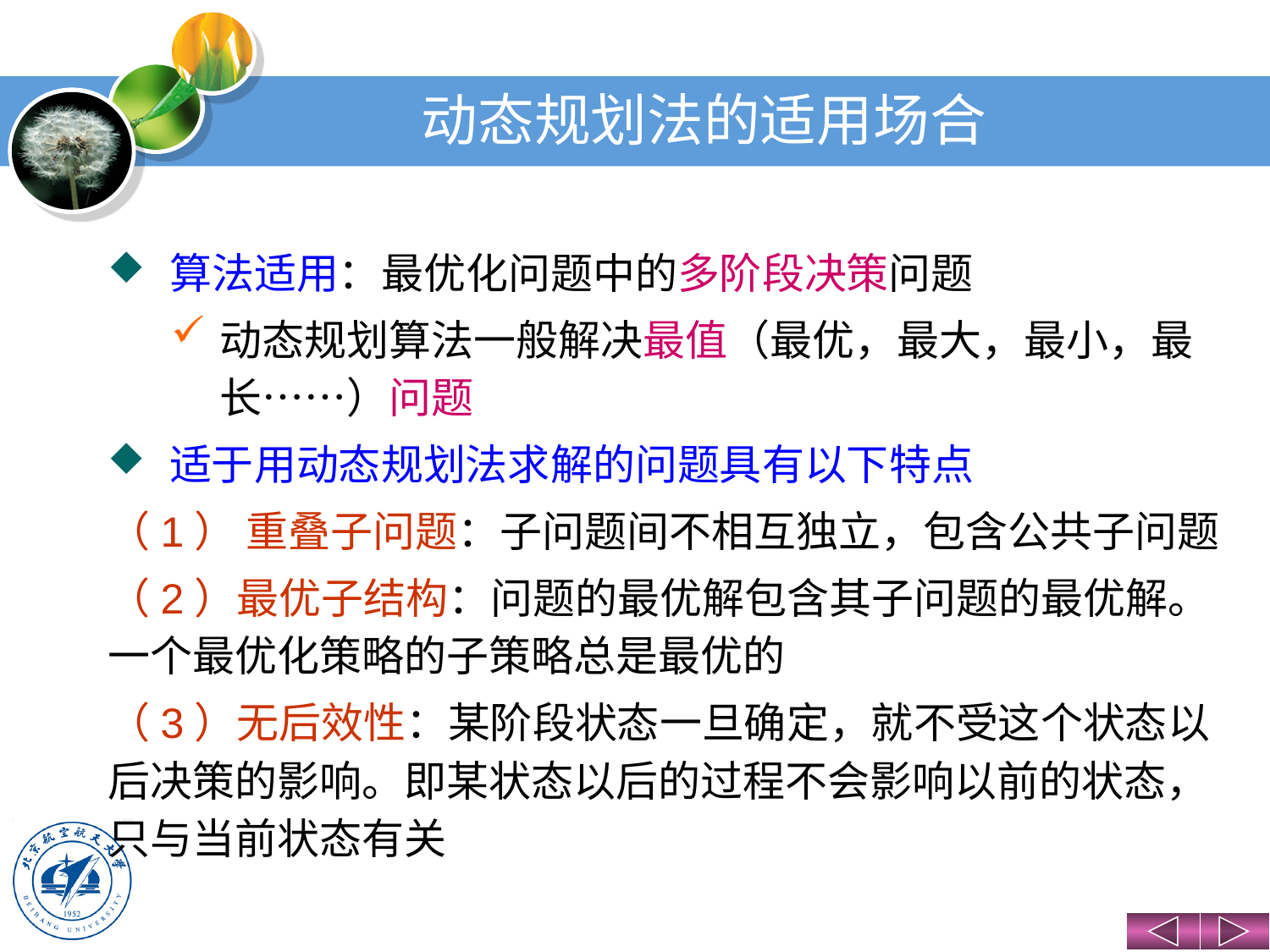

# 动态规划法的适用场合
算法适用：最优化问题中的多阶段决策问题
动态规划算法一般解决最值（最优，最大，最小，最长……）问题
适于用动态规划法求解的问题具有以下特点
（1） 重叠子问题：子问题间不相互独立，包含公共子问题
（2）最优子结构：问题的最优解包含其子问题的最优解。一个最优化策略的子策略总是最优的
（3）无后效性：某阶段状态一旦确定，就不受这个状态以后决策的影响。即某状态以后的过程不会影响以前的状态，只与当前状态有关

96